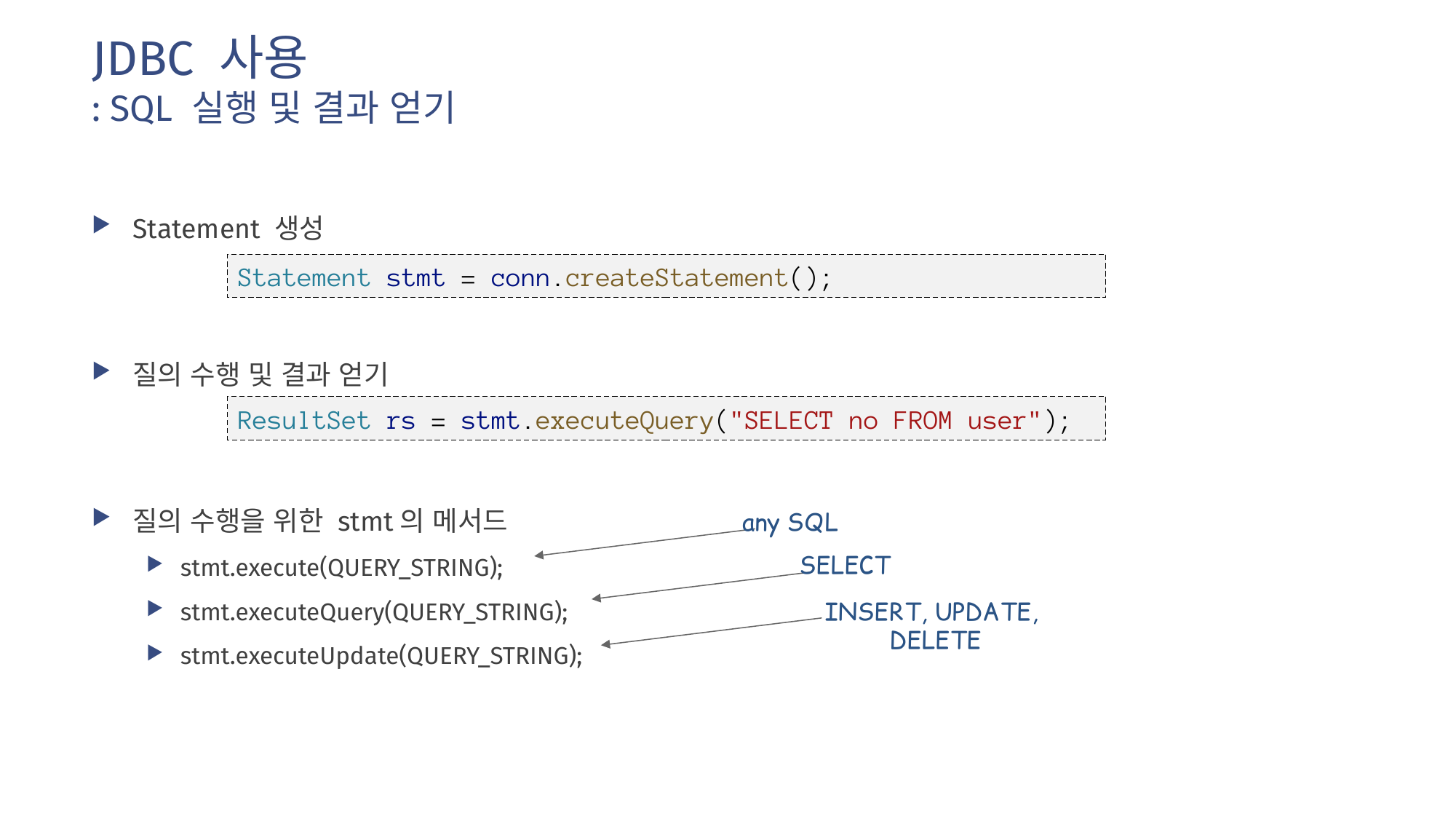

# JDBC 사용 : SQL 실행 및 결과 얻기

Statement 생성

질의 수행 및 결과 얻기

질의 수행을 위한 stmt의 메서드
stmt.execute(QUERY_STRING);
stmt.executeQuery(QUERY_STRING);
stmt.executeUpdate(QUERY_STRING);
Statement stmt = conn.createStatement();
ResultSet rs = stmt.executeQuery("SELECT no FROM user");
any SQL

SELECT

INSERT, UPDATE,
DELETE